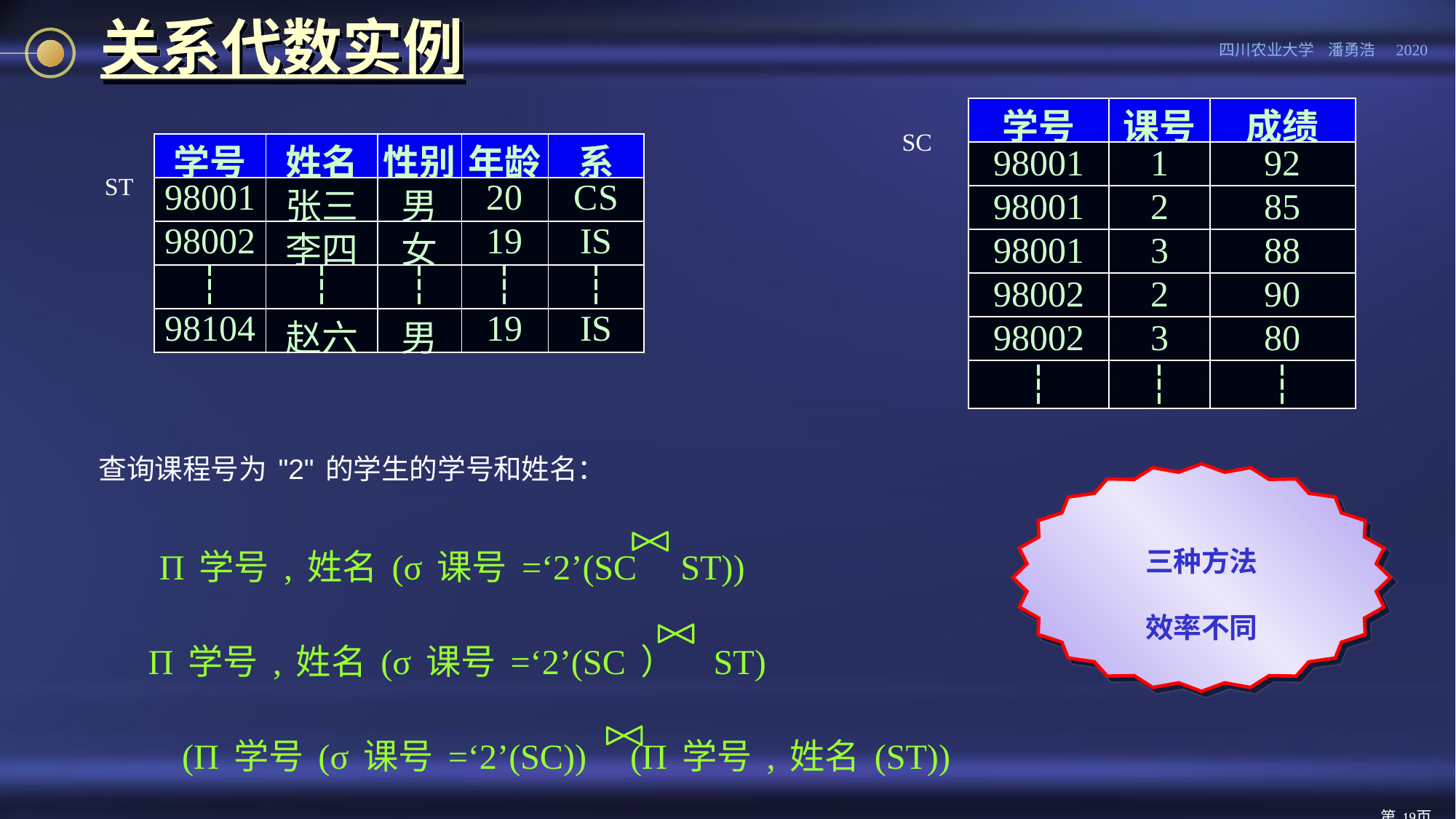

# 关系代数实例
SC
| 学号 | 课号 | 成绩 |
| --- | --- | --- |
| 98001 | 1 | 92 |
| 98001 | 2 | 85 |
| 98001 | 3 | 88 |
| 98002 | 2 | 90 |
| 98002 | 3 | 80 |
| ┆ | ┆ | ┆ |
| 学号 | 姓名 | 性别 | 年龄 | 系 |
| --- | --- | --- | --- | --- |
| 98001 | 张三 | 男 | 20 | CS |
| 98002 | 李四 | 女 | 19 | IS |
| ┆ | ┆ | ┆ | ┆ | ┆ |
| 98104 | 赵六 | 男 | 19 | IS |
ST
查询课程号为"2"的学生的学号和姓名：
三种方法
效率不同
Π学号,姓名(σ课号=‘2’(SC     ST))

Π学号,姓名(σ课号=‘2’(SC）   ST)

(Π学号(σ课号=‘2’(SC))     (Π学号,姓名(ST))